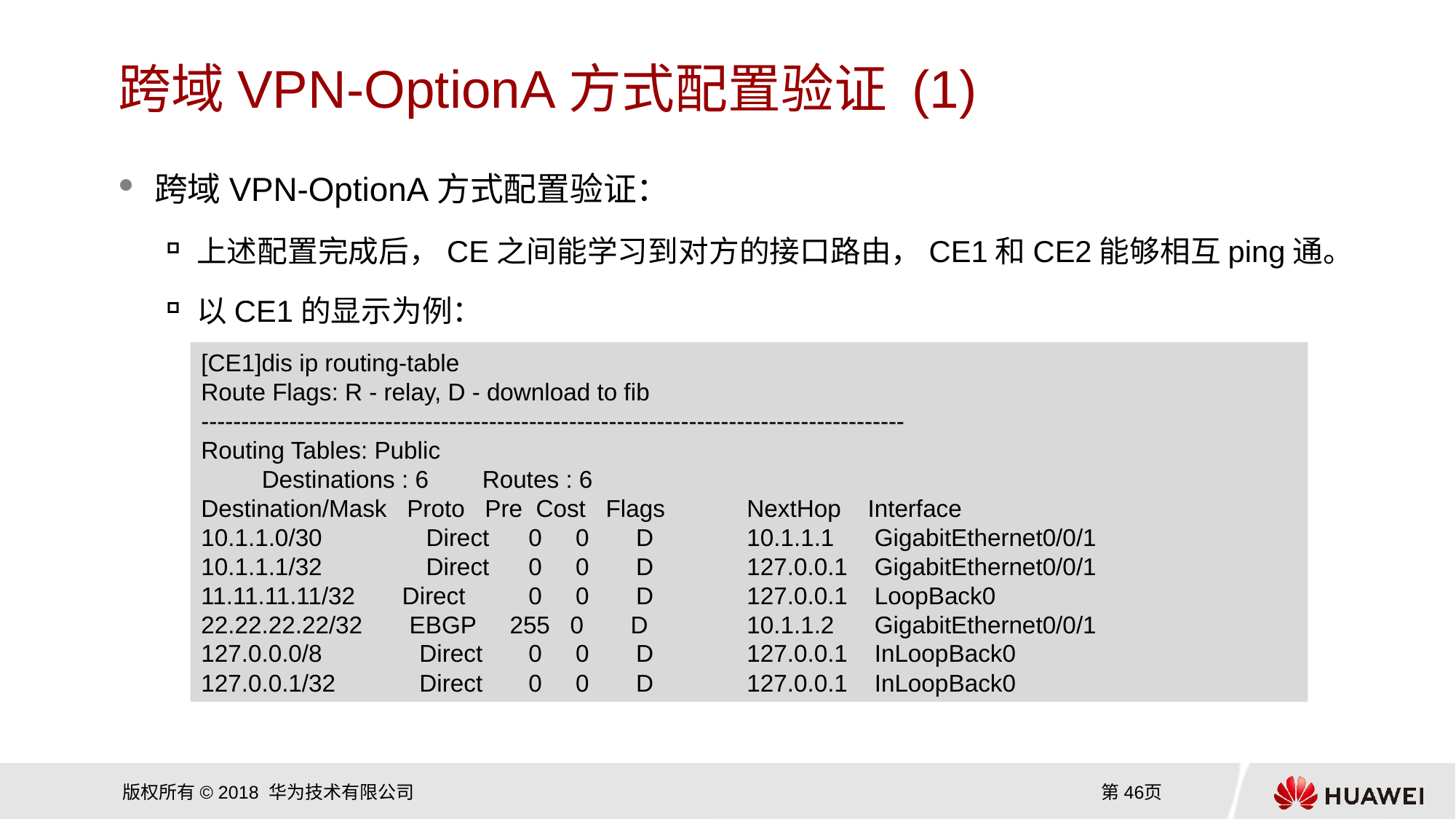

# 跨域VPN-OptionA方式配置验证 (1)
跨域VPN-OptionA方式配置验证：
上述配置完成后，CE之间能学习到对方的接口路由，CE1和CE2能够相互ping通。
以CE1的显示为例：

[CE1]dis ip routing-table
Route Flags: R - relay, D - download to fib
----------------------------------------------------------------------------------------
Routing Tables: Public
         Destinations : 6        Routes : 6
Destination/Mask   Proto   Pre  Cost   Flags 	NextHop    Interface
10.1.1.0/30         	 Direct  	0     0       D   	10.1.1.1      GigabitEthernet0/0/1
10.1.1.1/32         	 Direct  	0     0       D  	127.0.0.1    GigabitEthernet0/0/1
11.11.11.11/32       Direct  	0     0       D   	127.0.0.1    LoopBack0
22.22.22.22/32       EBGP     255   0       D  	10.1.1.2      GigabitEthernet0/0/1
127.0.0.0/8         	Direct 	0     0       D   	127.0.0.1    InLoopBack0
127.0.0.1/32       	Direct 	0     0       D   	127.0.0.1    InLoopBack0